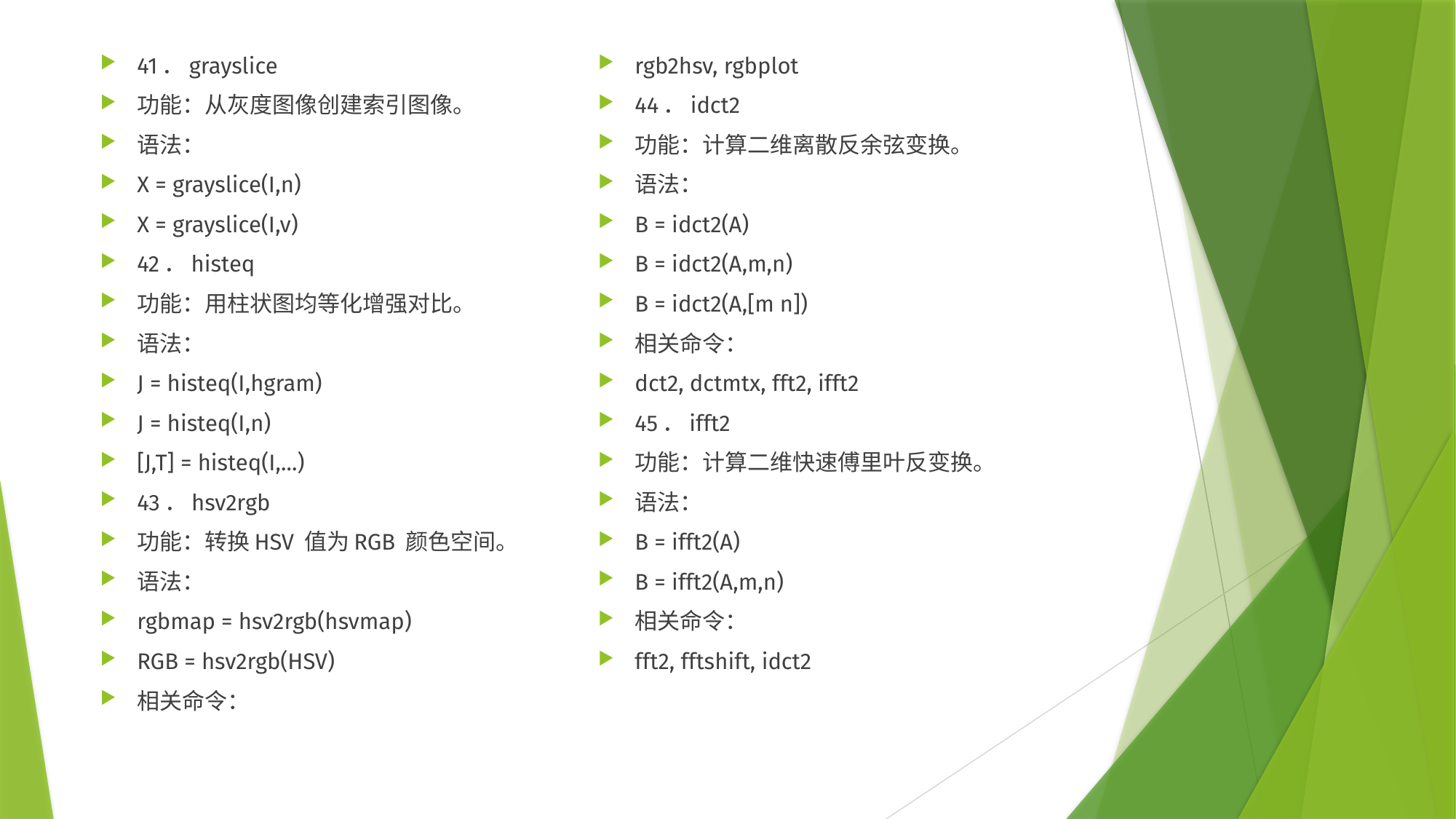

41．grayslice
功能：从灰度图像创建索引图像。
语法：
X = grayslice(I,n)
X = grayslice(I,v)
42．histeq
功能：用柱状图均等化增强对比。
语法：
J = histeq(I,hgram)
J = histeq(I,n)
[J,T] = histeq(I,...)
43．hsv2rgb
功能：转换HSV 值为RGB 颜色空间。
语法：
rgbmap = hsv2rgb(hsvmap)
RGB = hsv2rgb(HSV)
相关命令：
rgb2hsv, rgbplot
44．idct2
功能：计算二维离散反余弦变换。
语法：
B = idct2(A)
B = idct2(A,m,n)
B = idct2(A,[m n])
相关命令：
dct2, dctmtx, fft2, ifft2
45．ifft2
功能：计算二维快速傅里叶反变换。
语法：
B = ifft2(A)
B = ifft2(A,m,n)
相关命令：
fft2, fftshift, idct2